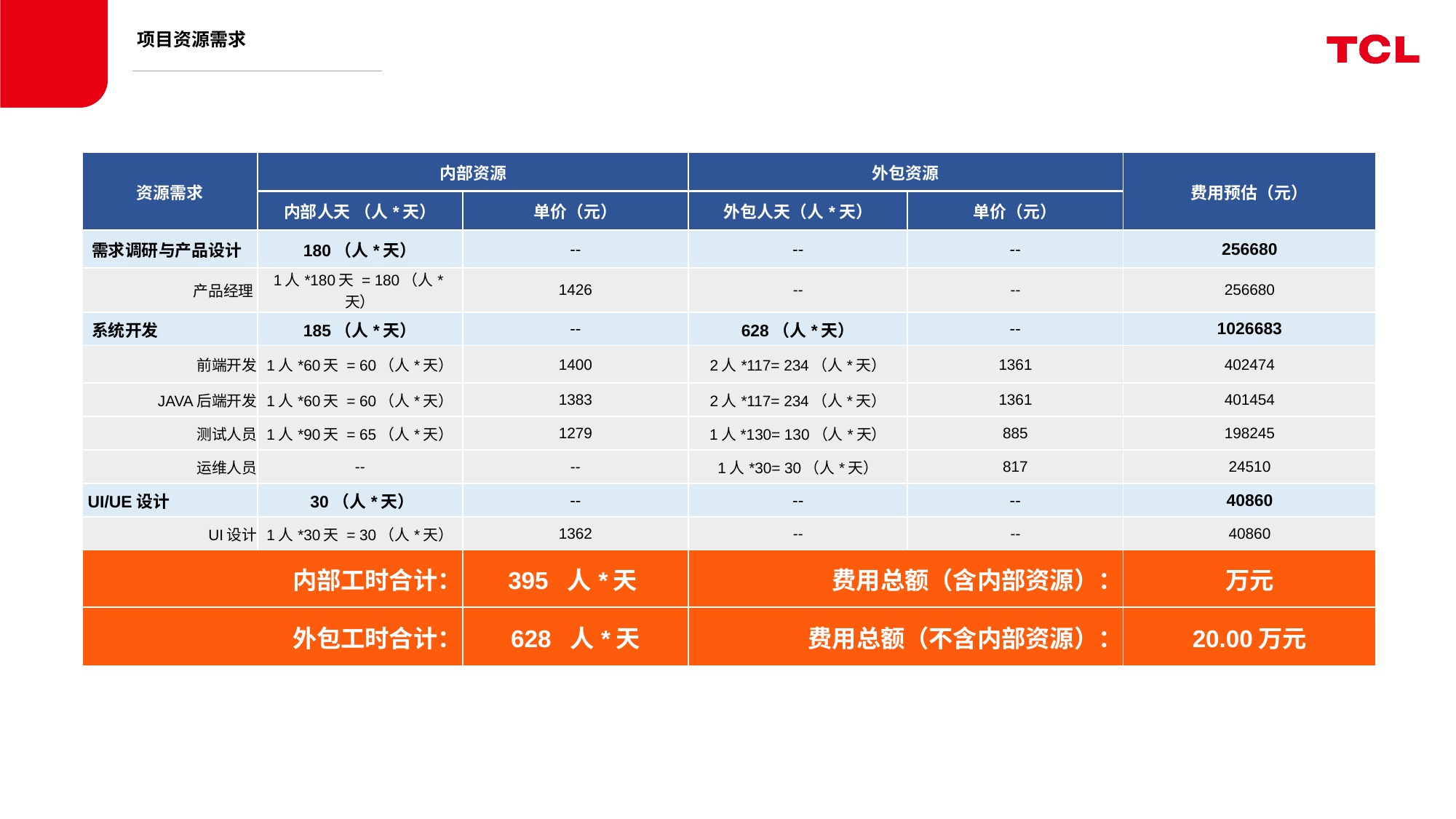

项目资源需求
| 资源需求 | 内部资源 |  | 外包资源 |  | 费用预估（元） |
| --- | --- | --- | --- | --- | --- |
|  | 内部人天 （人\*天） | 单价（元） | 外包人天（人\*天） | 单价（元） |  |
| 需求调研与产品设计 | 180（人\*天） | -- | -- | -- | 256680 |
| 产品经理 | 1人\*180天 = 180（人\*天） | 1426 | -- | -- | 256680 |
| 系统开发 | 185（人\*天） | -- | 628（人\*天） | -- | 1026683 |
| 前端开发 | 1人\*60天 = 60（人\*天） | 1400 | 2人\*117= 234（人\*天） | 1361 | 402474 |
| JAVA后端开发 | 1人\*60天 = 60（人\*天） | 1383 | 2人\*117= 234（人\*天） | 1361 | 401454 |
| 测试人员 | 1人\*90天 = 65（人\*天） | 1279 | 1人\*130= 130（人\*天） | 885 | 198245 |
| 运维人员 | -- | -- | 1人\*30= 30（人\*天） | 817 | 24510 |
| UI/UE设计 | 30（人\*天） | -- | -- | -- | 40860 |
| UI设计 | 1人\*30天 = 30（人\*天） | 1362 | -- | -- | 40860 |
| 内部工时合计： |  | 395 人\*天 | 费用总额（含内部资源）： |  | 万元 |
| 外包工时合计： |  | 628 人\*天 | 费用总额（不含内部资源）： |  | 20.00万元 |